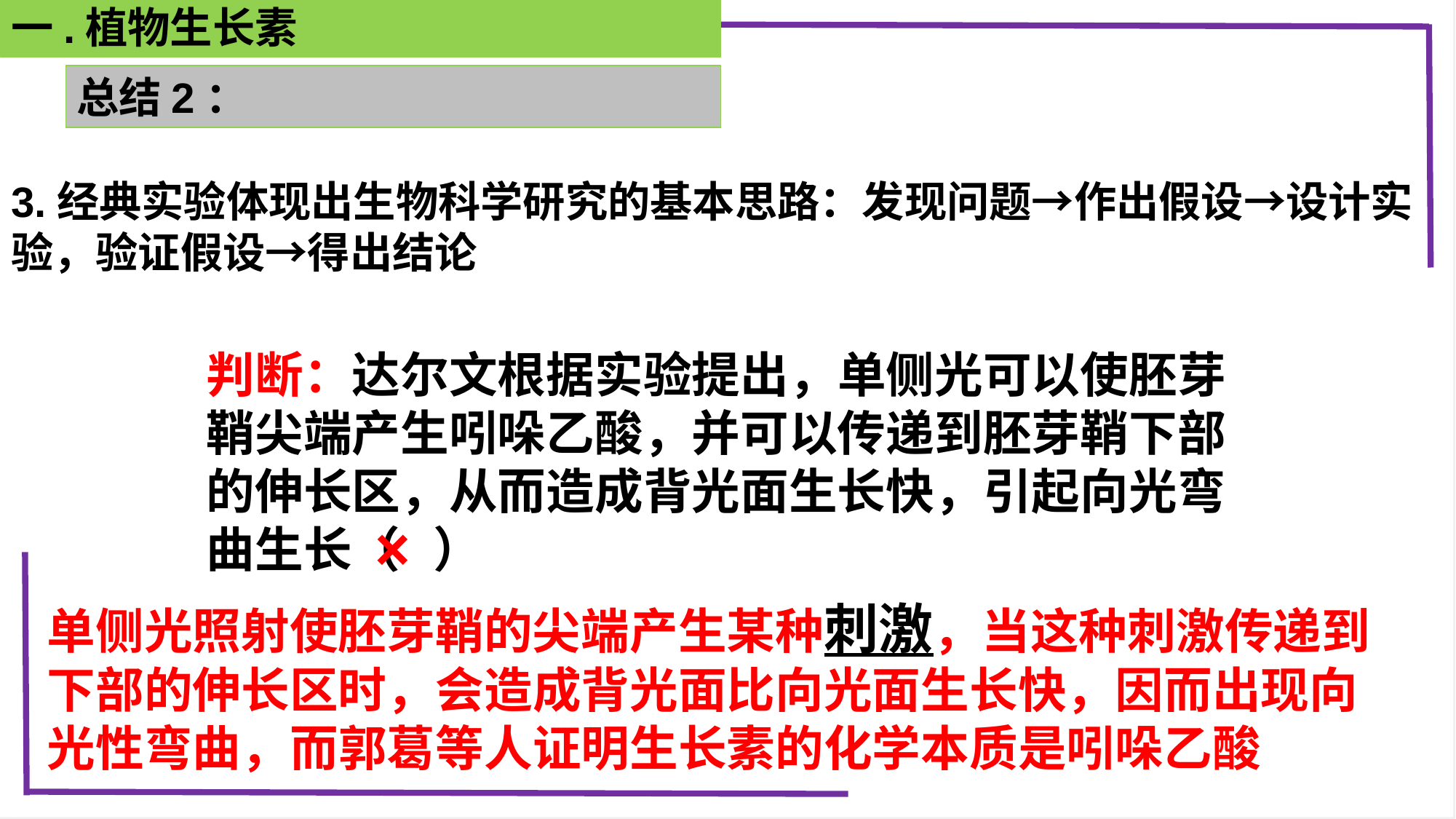

一.植物生长素
总结2：
3.经典实验体现出生物科学研究的基本思路：发现问题→作出假设→设计实验，验证假设→得出结论
判断：达尔文根据实验提出，单侧光可以使胚芽鞘尖端产生吲哚乙酸，并可以传递到胚芽鞘下部的伸长区，从而造成背光面生长快，引起向光弯曲生长（   ）
×
单侧光照射使胚芽鞘的尖端产生某种刺激，当这种刺激传递到下部的伸长区时，会造成背光面比向光面生长快，因而出现向光性弯曲，而郭葛等人证明生长素的化学本质是吲哚乙酸